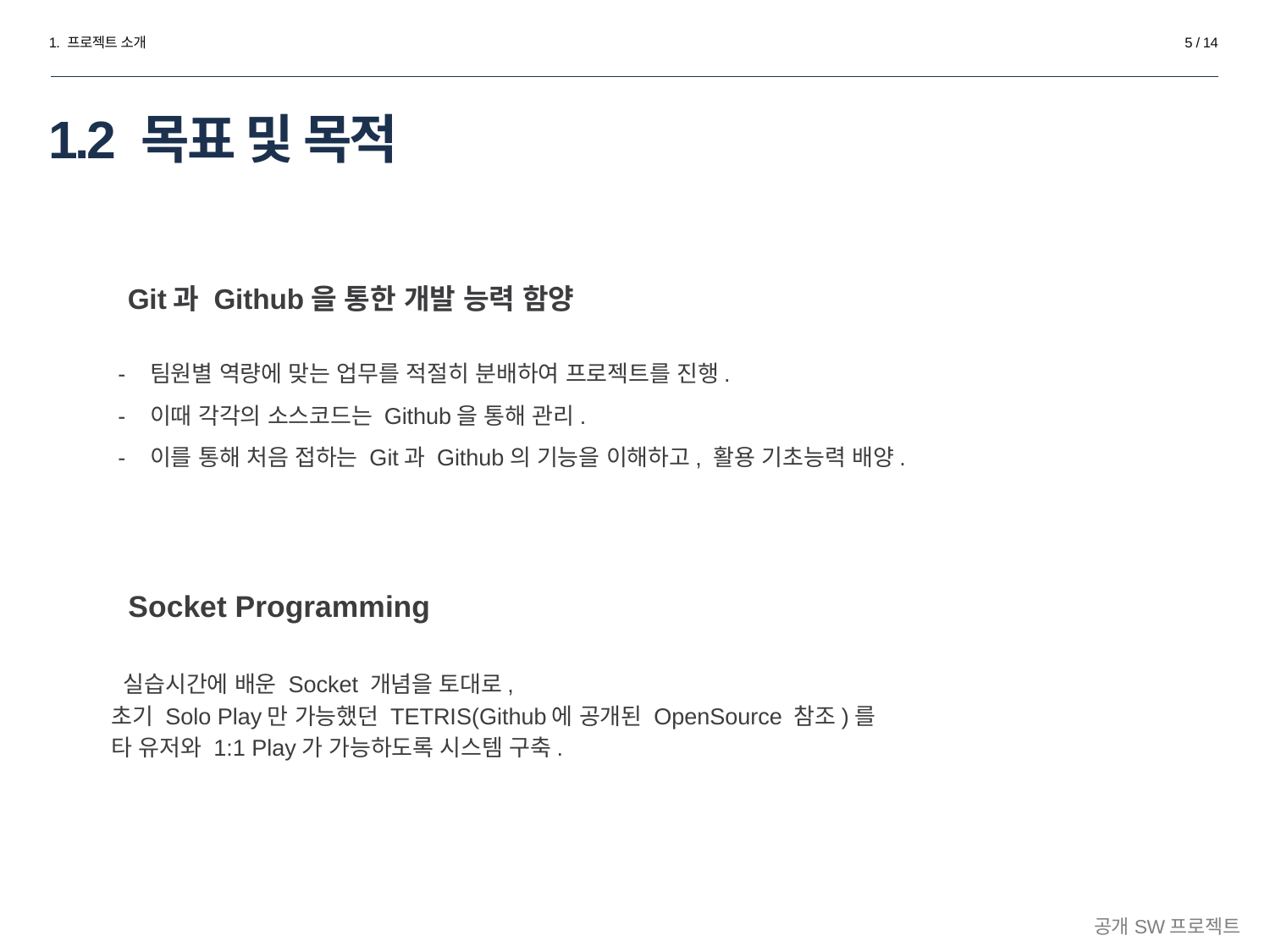

1. 프로젝트 소개
5 / 14
# 1.2 목표 및 목적
  Git과 Github을 통한 개발 능력 함양

 -   팀원별 역량에 맞는 업무를 적절히 분배하여 프로젝트를 진행.

 -   이때 각각의 소스코드는 Github을 통해 관리.

 -   이를 통해 처음 접하는 Git과 Github의 기능을 이해하고, 활용 기초능력 배양.
  Socket Programming

 실습시간에 배운 Socket 개념을 토대로,
초기 Solo Play만 가능했던 TETRIS(Github에 공개된 OpenSource 참조)를
타 유저와 1:1 Play가 가능하도록 시스템 구축.
공개SW프로젝트